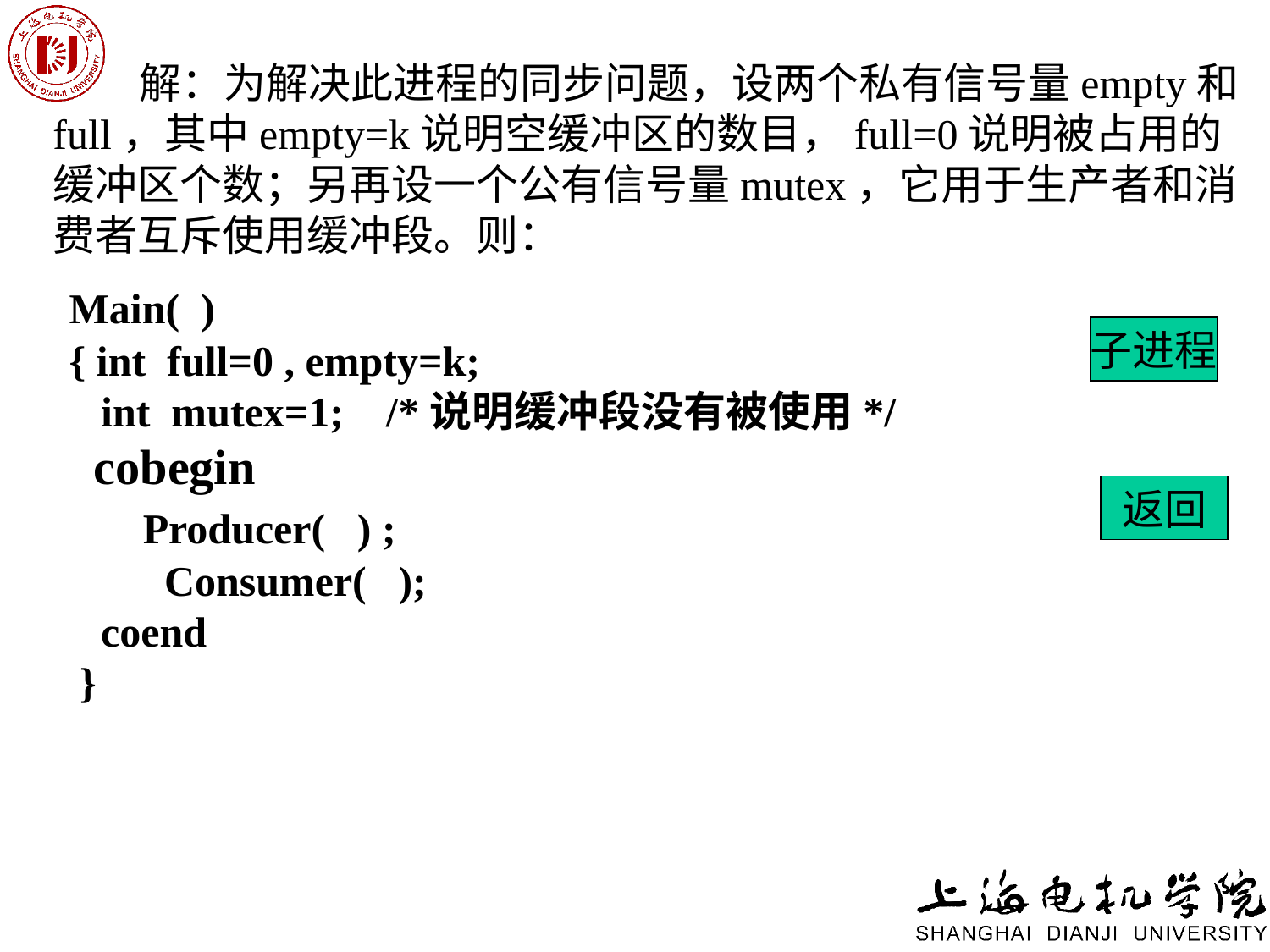

解：为解决此进程的同步问题，设两个私有信号量empty和full，其中empty=k说明空缓冲区的数目，full=0说明被占用的缓冲区个数；另再设一个公有信号量mutex，它用于生产者和消费者互斥使用缓冲段。则：
Main(  )
{ int  full=0 , empty=k;
   int  mutex=1;    /*说明缓冲段没有被使用*/
  cobegin
      Producer(   ) ;
         Consumer(   );
   coend
 }
子进程
返回
# 例四